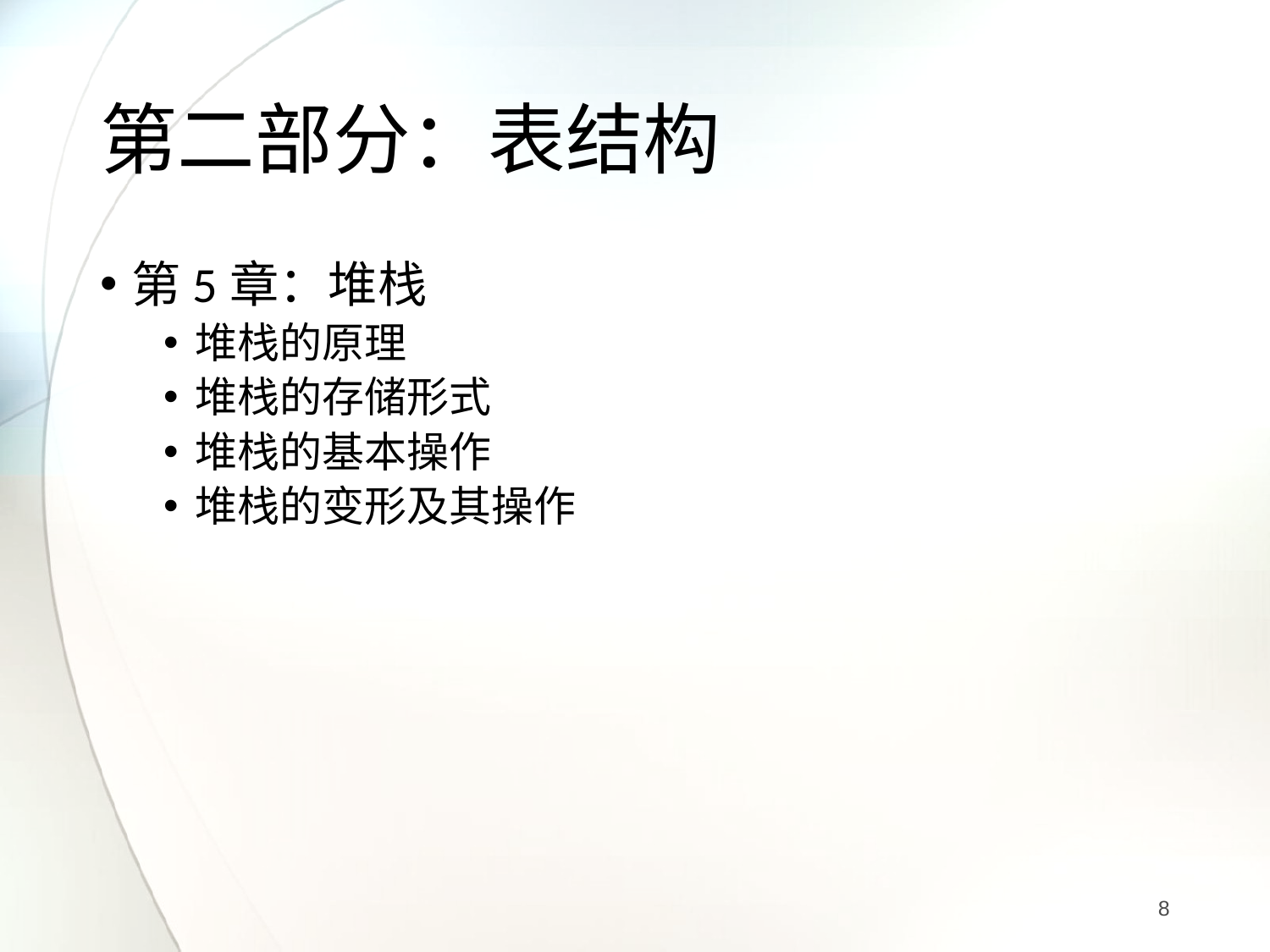

# 第二部分：表结构
第5章：堆栈
堆栈的原理
堆栈的存储形式
堆栈的基本操作
堆栈的变形及其操作
8